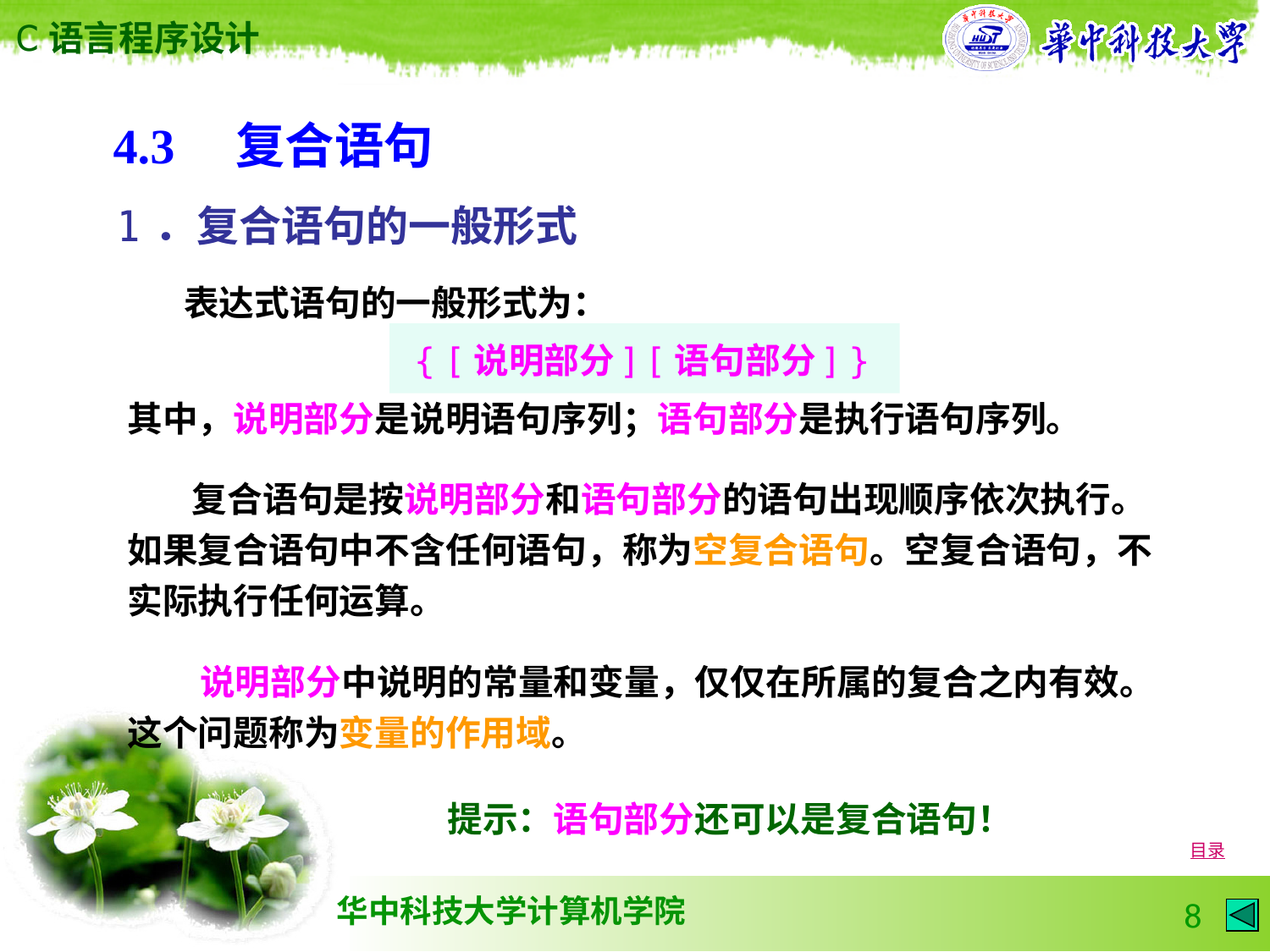

4.3　复合语句
1．复合语句的一般形式
      表达式语句的一般形式为：
{ [说明部分] [语句部分] }
其中，说明部分是说明语句序列；语句部分是执行语句序列。

       复合语句是按说明部分和语句部分的语句出现顺序依次执行。如果复合语句中不含任何语句，称为空复合语句。空复合语句，不实际执行任何运算。

        说明部分中说明的常量和变量，仅仅在所属的复合之内有效。这个问题称为变量的作用域。

提示：语句部分还可以是复合语句！
目录
8